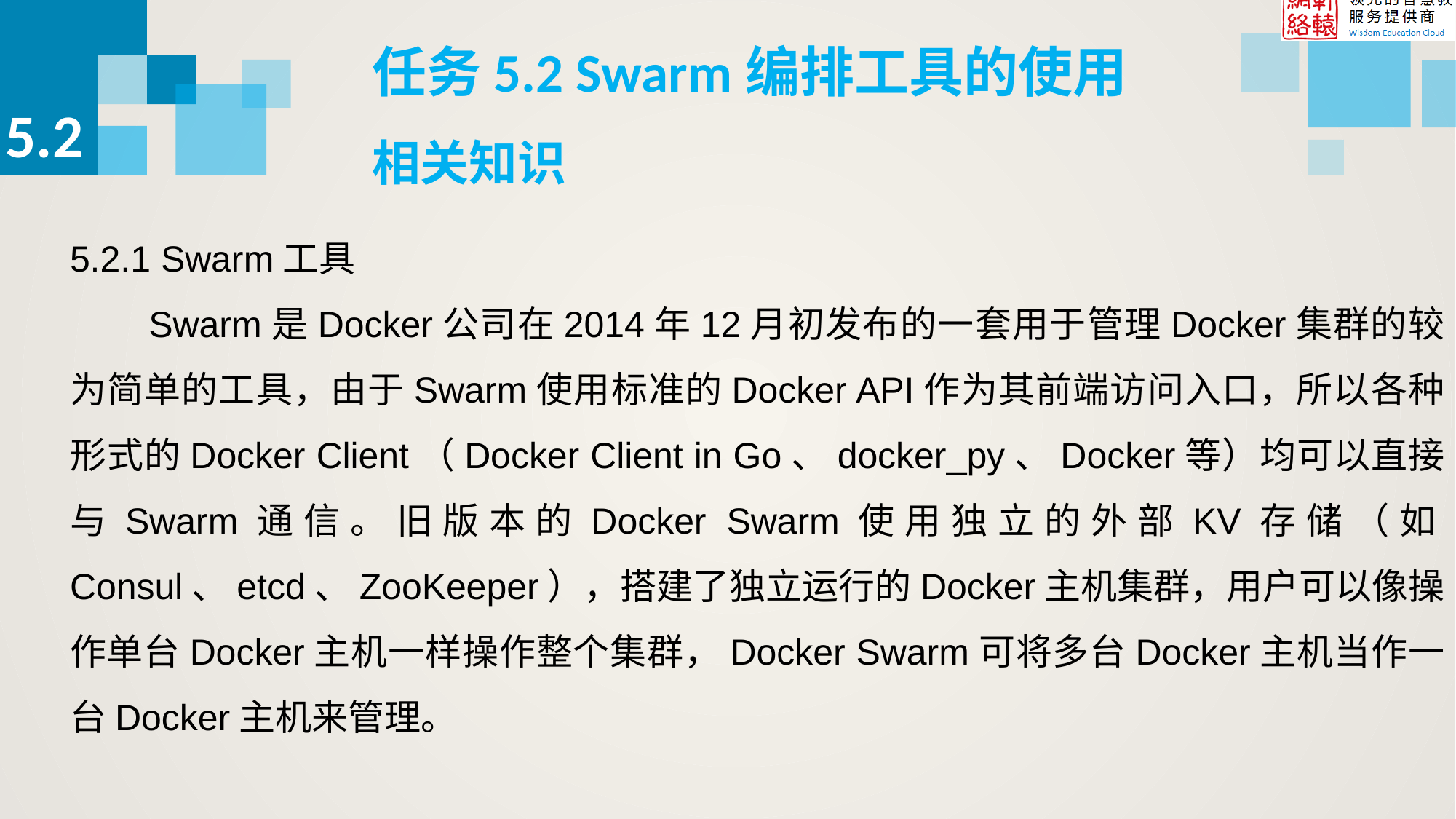

任务5.2 Swarm编排工具的使用
5.2
相关知识
5.2.1 Swarm工具
       Swarm是Docker公司在2014年12月初发布的一套用于管理Docker集群的较为简单的工具，由于Swarm使用标准的Docker API作为其前端访问入口，所以各种形式的Docker Client（Docker Client in Go、docker_py、Docker等）均可以直接与Swarm通信。旧版本的Docker Swarm使用独立的外部KV存储（如Consul、etcd、ZooKeeper），搭建了独立运行的Docker主机集群，用户可以像操作单台Docker主机一样操作整个集群，Docker Swarm可将多台Docker主机当作一台Docker主机来管理。